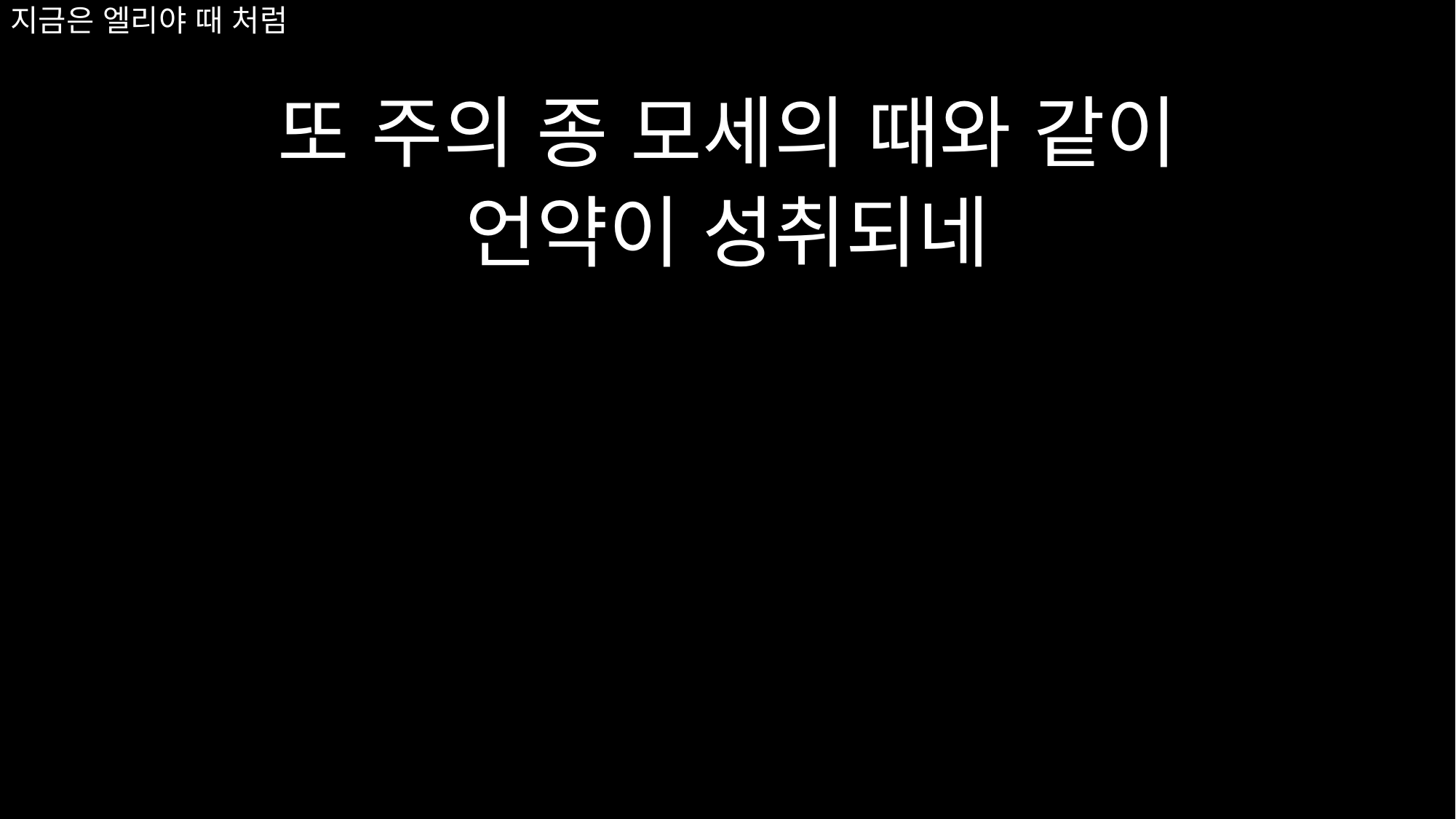

# 지금은 엘리야 때 처럼
또 주의 종 모세의 때와 같이
언약이 성취되네